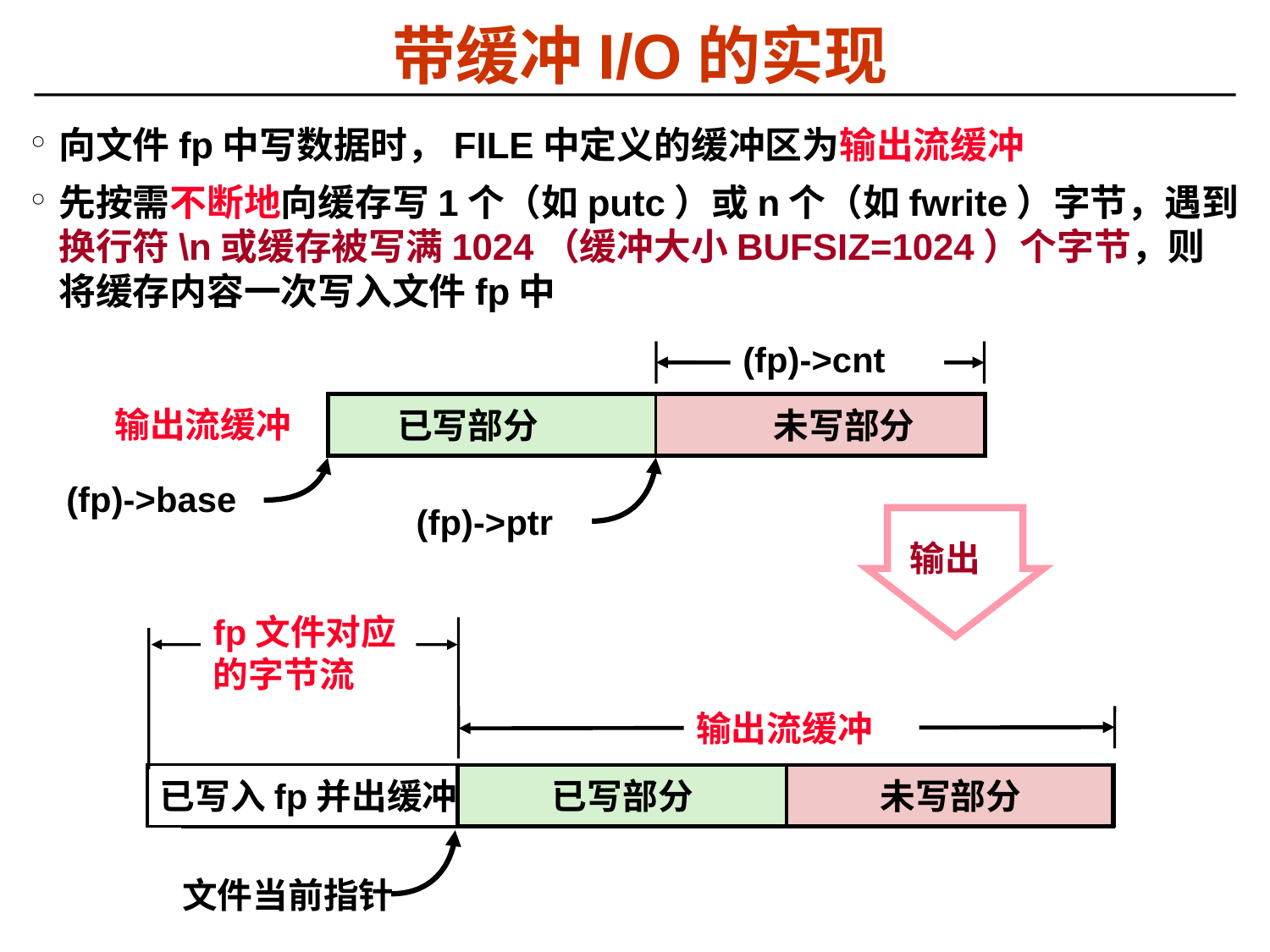

带缓冲I/O的实现
向文件fp中写数据时，FILE中定义的缓冲区为输出流缓冲
先按需不断地向缓存写1个（如putc）或n个（如fwrite）字节，遇到换行符\n或缓存被写满1024（缓冲大小BUFSIZ=1024）个字节，则将缓存内容一次写入文件fp中
(fp)->cnt

      已写部分

            未写部分
输出流缓冲

(fp)->base
(fp)->ptr

输出
fp文件对应的字节流

输出流缓冲

已写入fp并出缓冲

已写部分
未写部分

文件当前指针